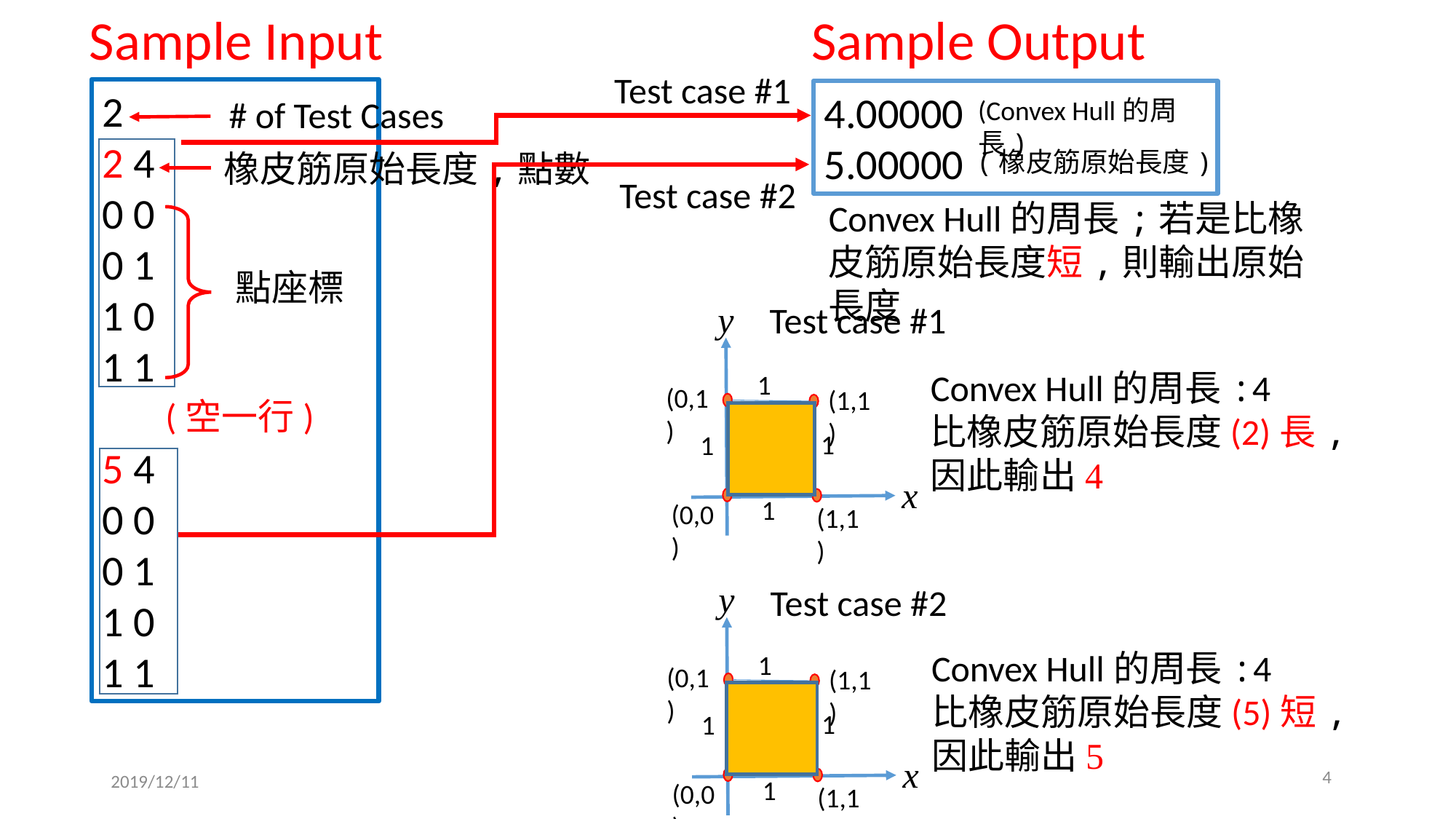

Sample Input
Sample Output
Test case #1
2
2 4
0 0
0 1
1 0
1 1

5 4
0 0
0 1
1 0
1 1
4.00000
5.00000
# of Test Cases
(Convex Hull的周長)

(橡皮筋原始長度)
橡皮筋原始長度,點數
Test case #2
Convex Hull的周長;若是比橡皮筋原始長度短,則輸出原始長度

點座標
y
Test case #1
Convex Hull的周長:4
比橡皮筋原始長度(2)長,
因此輸出4
1
(0,1)
(1,1)
(空一行)

1
1

x
1

(0,0)
(1,1)
y
Test case #2
Convex Hull的周長:4
比橡皮筋原始長度(5)短,
因此輸出5
1
(0,1)
(1,1)

1
1
x
4
2019/12/11
1

(0,0)
(1,1)